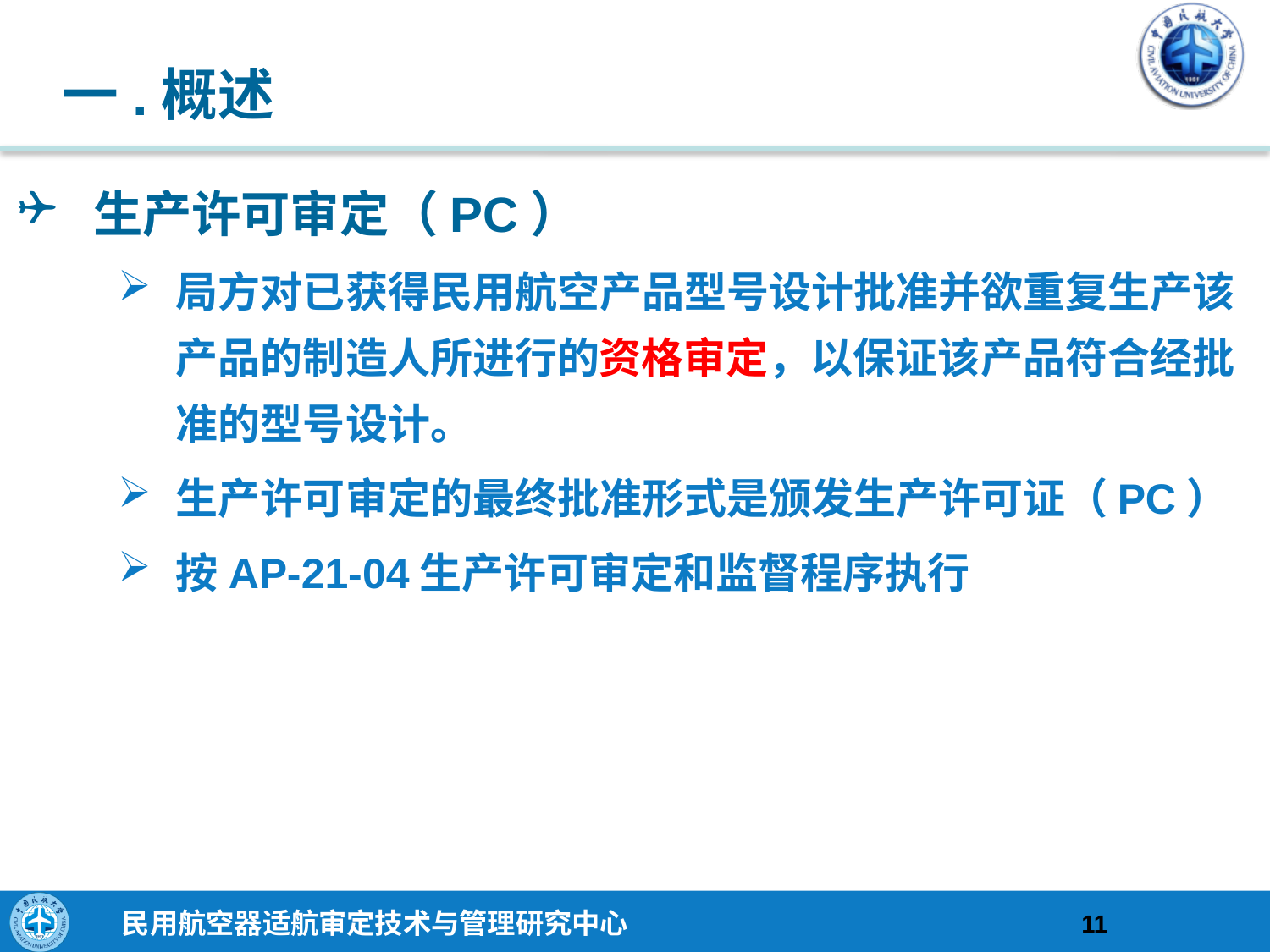

# 一.概述
生产许可审定（PC）
局方对已获得民用航空产品型号设计批准并欲重复生产该产品的制造人所进行的资格审定，以保证该产品符合经批准的型号设计。
生产许可审定的最终批准形式是颁发生产许可证（PC）
按AP-21-04生产许可审定和监督程序执行